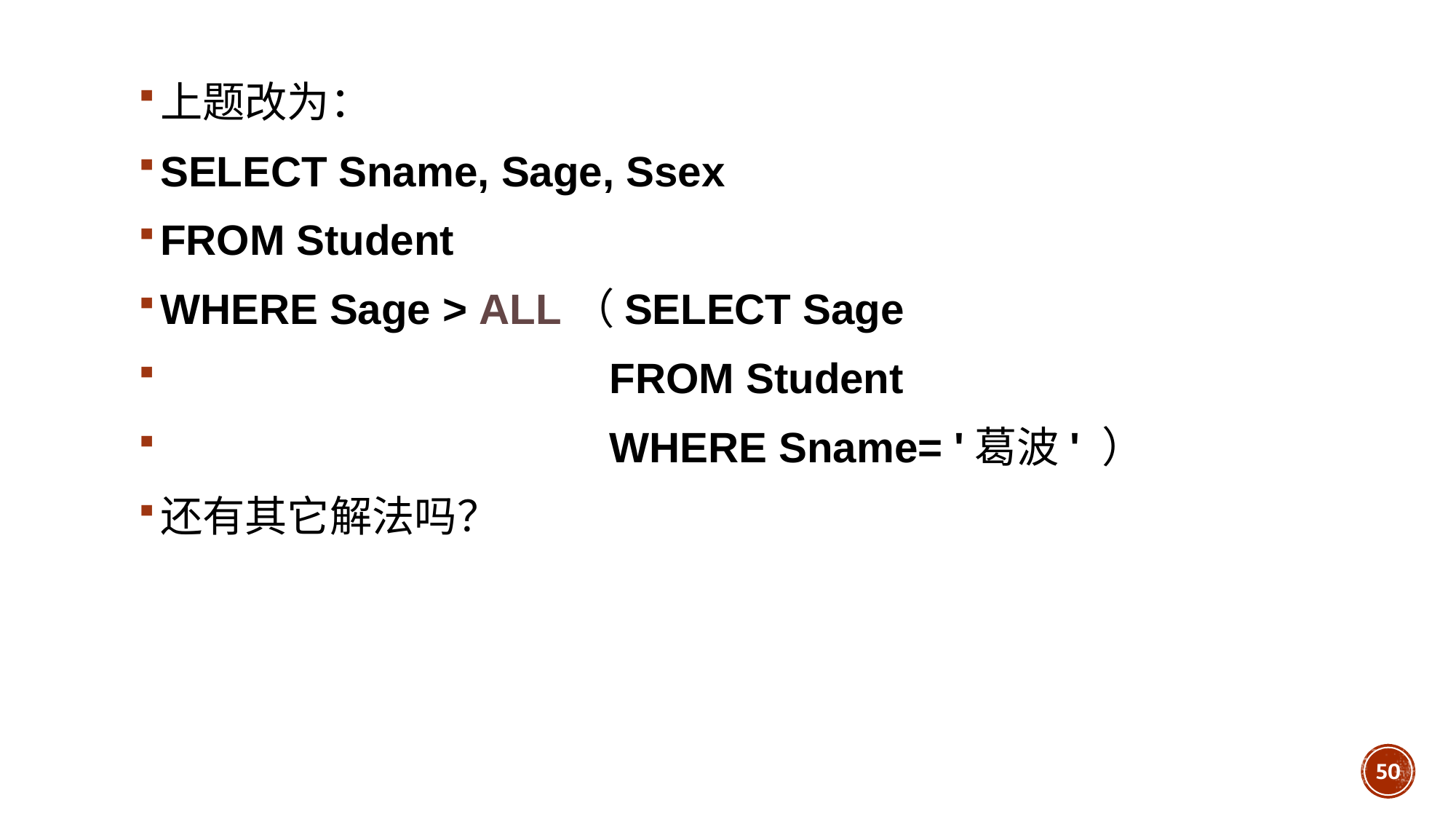

上题改为：
SELECT Sname, Sage, Ssex
FROM Student
WHERE Sage > ALL（SELECT Sage
                                      FROM Student
                                      WHERE Sname= '葛波' ）
还有其它解法吗？

50